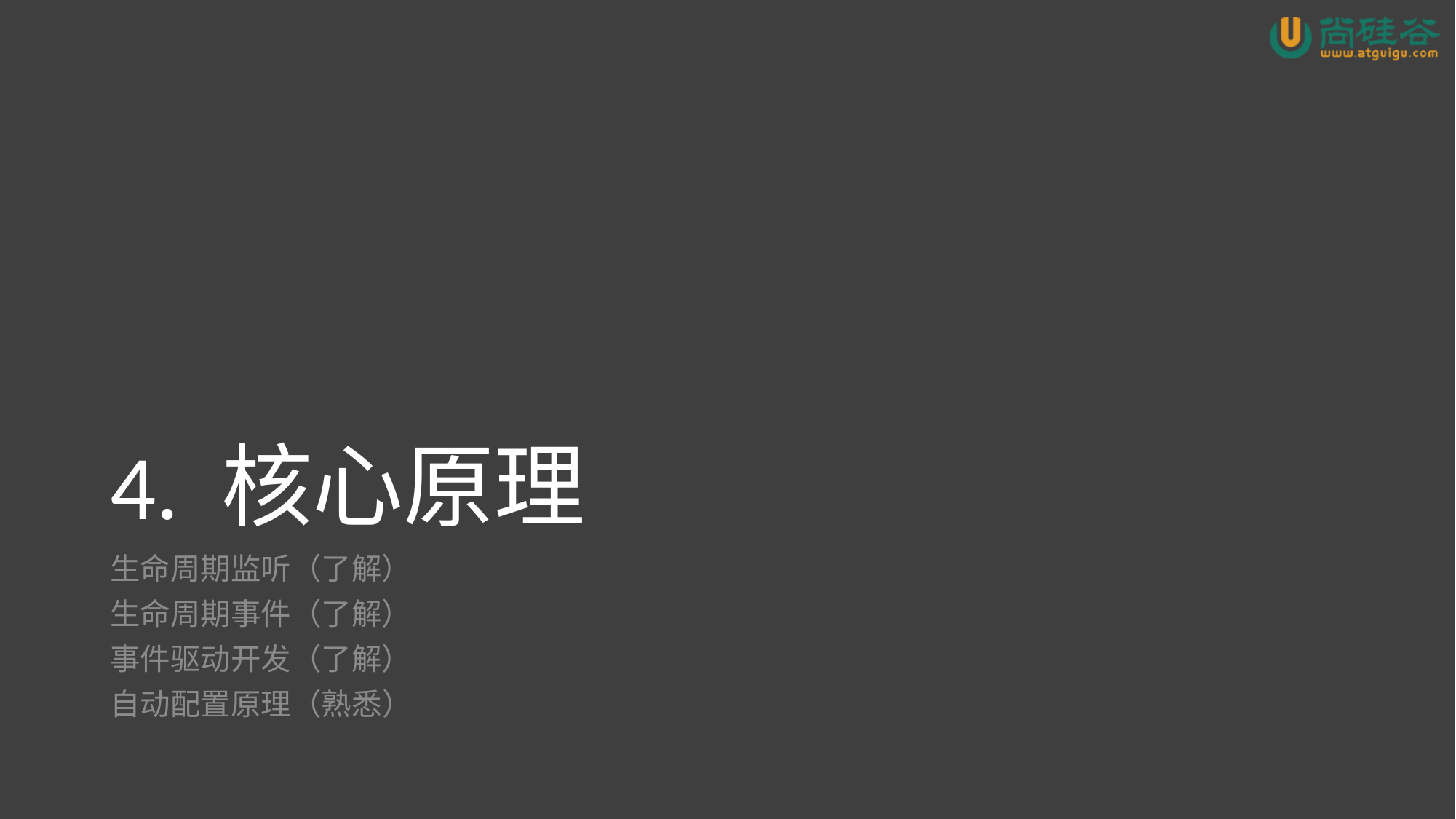

# 4. 核心原理
生命周期监听（了解）
生命周期事件（了解）
事件驱动开发（了解）
自动配置原理（熟悉）